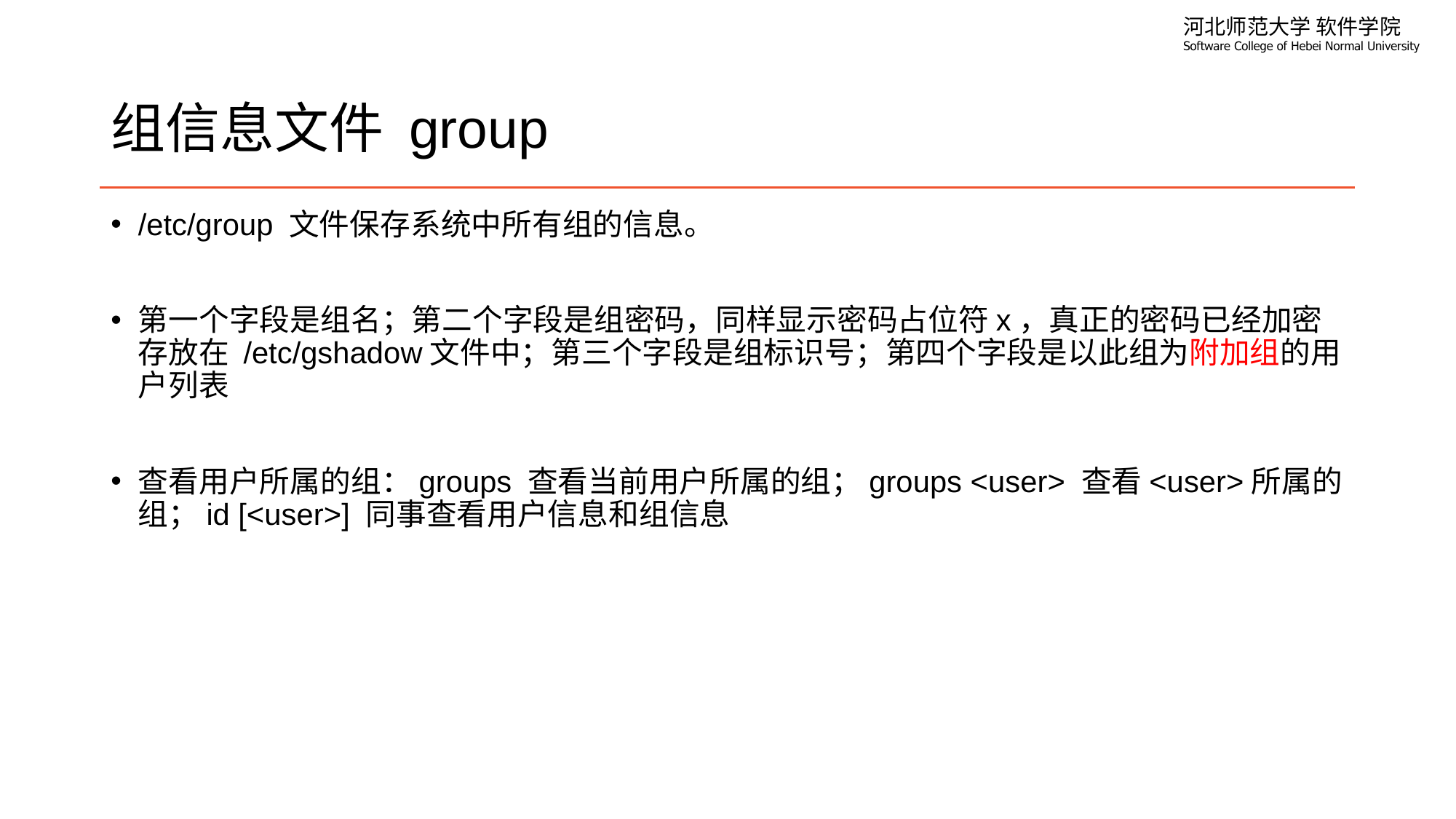

# 组信息文件 group
/etc/group 文件保存系统中所有组的信息。

第一个字段是组名；第二个字段是组密码，同样显示密码占位符x，真正的密码已经加密存放在 /etc/gshadow文件中；第三个字段是组标识号；第四个字段是以此组为附加组的用户列表

查看用户所属的组：groups 查看当前用户所属的组；groups <user> 查看<user>所属的组；id [<user>] 同事查看用户信息和组信息